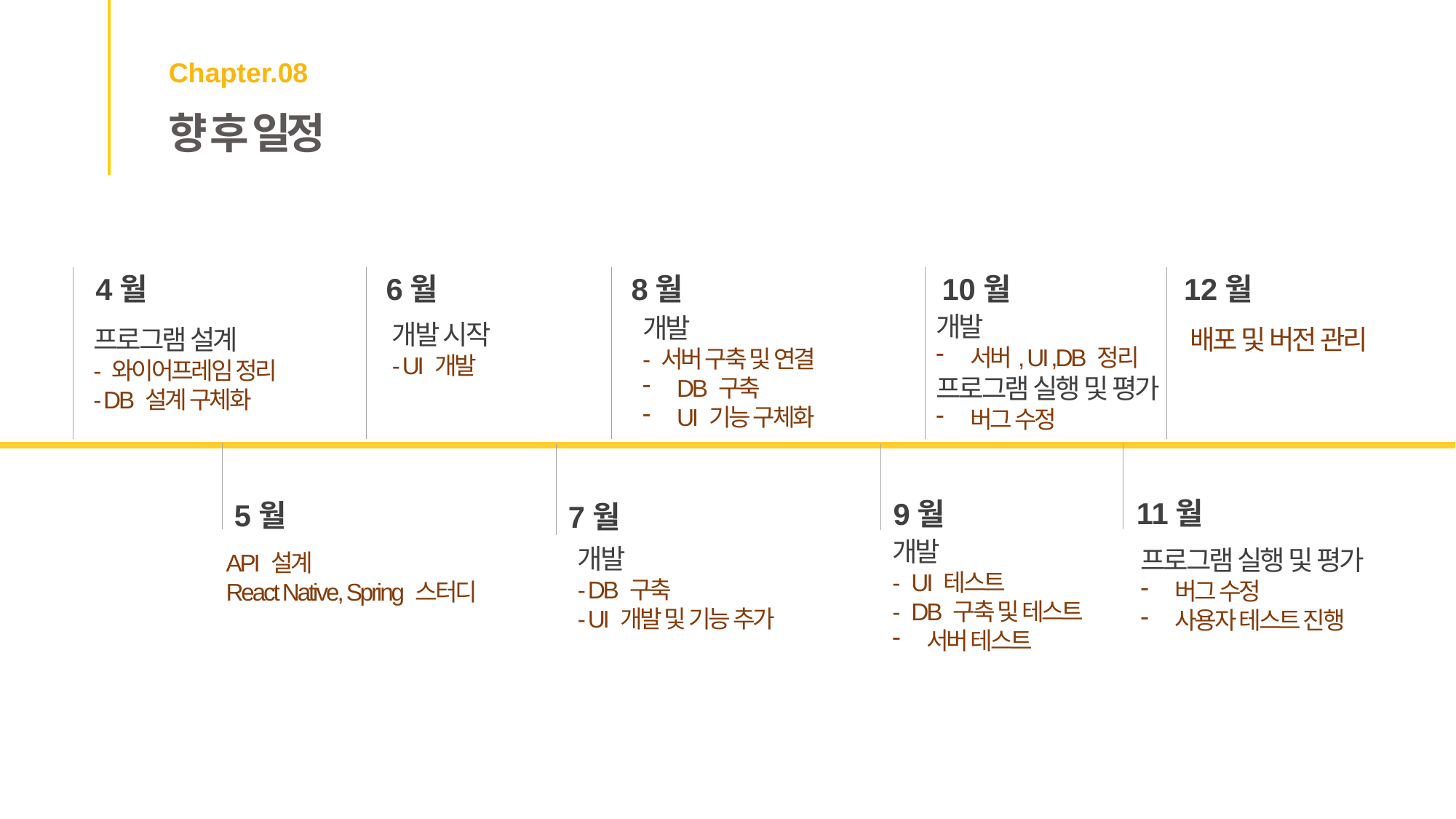

제목을 입력하세요
Part 2,
Chapter.08
Lorem Ipsum is simply dummy text of the printing and typesetting industry
향 후 일정
4월
6월
8월
10월
12월
개발
서버, UI ,DB 정리
프로그램 실행 및 평가
버그 수정
개발
- 서버 구축 및 연결
DB 구축
UI 기능 구체화
개발 시작
- UI 개발
프로그램 설계
- 와이어프레임 정리
- DB 설계 구체화
배포 및 버전 관리
11월
9월
5월
7월
개발
-   UI 테스트
-   DB 구축 및 테스트
서버 테스트
개발
- DB 구축
- UI 개발 및 기능 추가

프로그램 실행 및 평가
버그 수정
사용자 테스트 진행
API 설계
React Native, Spring 스터디